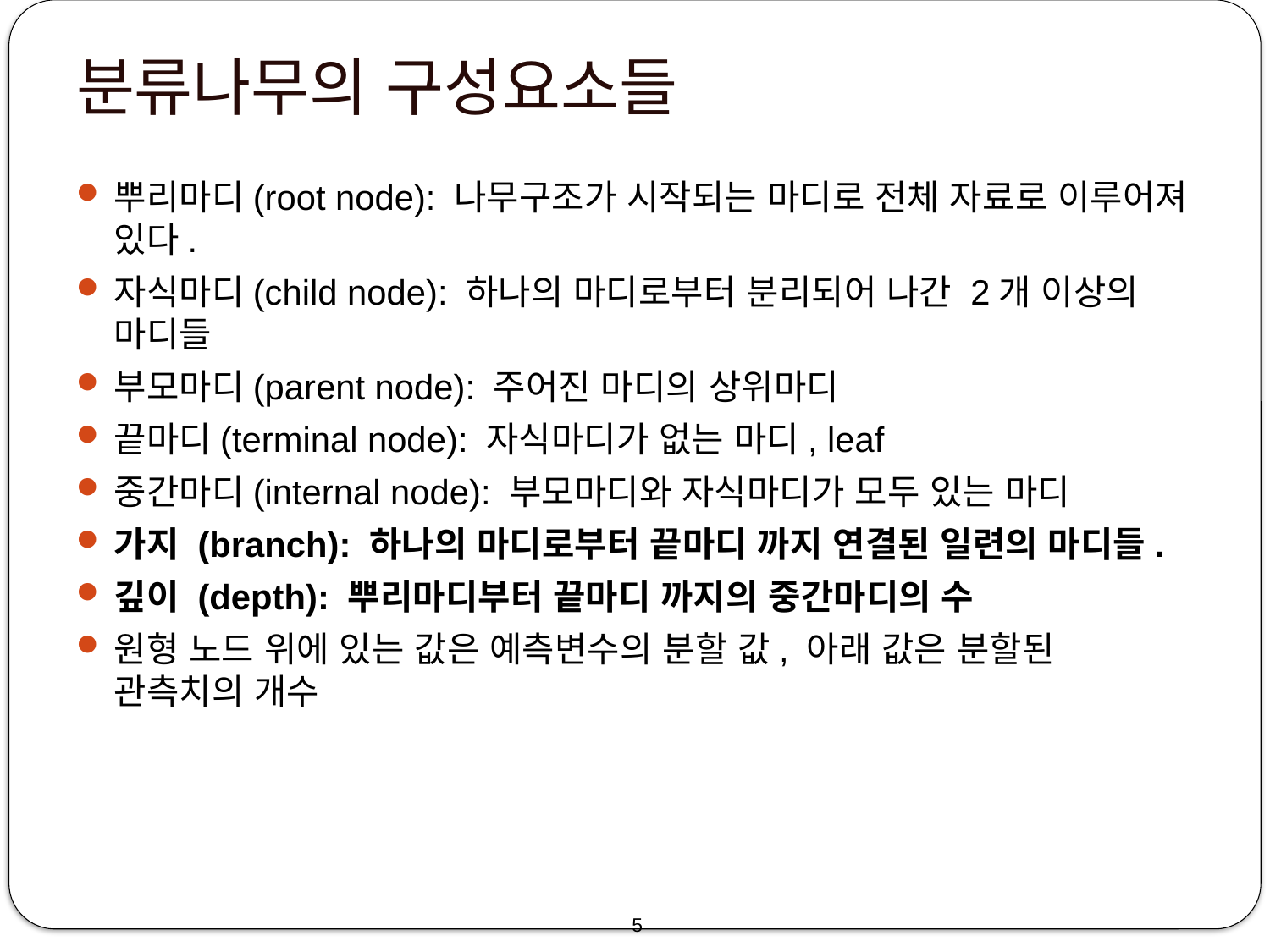

# 분류나무의 구성요소들
뿌리마디(root node): 나무구조가 시작되는 마디로 전체 자료로 이루어져 있다.
자식마디(child node): 하나의 마디로부터 분리되어 나간 2개 이상의 마디들
부모마디(parent node): 주어진 마디의 상위마디
끝마디(terminal node): 자식마디가 없는 마디, leaf
중간마디(internal node): 부모마디와 자식마디가 모두 있는 마디
가지 (branch): 하나의 마디로부터 끝마디 까지 연결된 일련의 마디들.
깊이 (depth): 뿌리마디부터 끝마디 까지의 중간마디의 수
원형 노드 위에 있는 값은 예측변수의 분할 값, 아래 값은 분할된 관측치의 개수

5